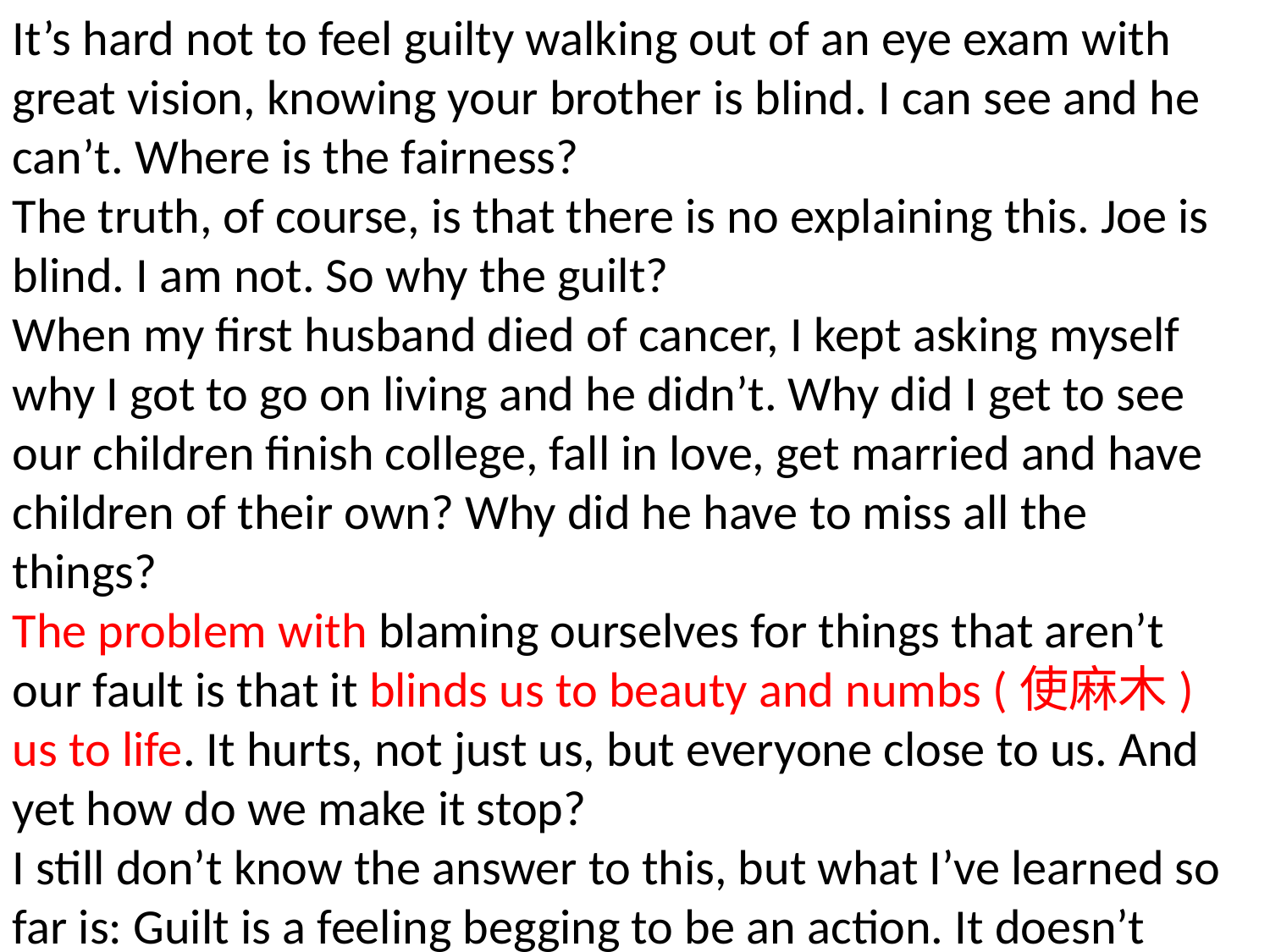

It’s hard not to feel guilty walking out of an eye exam with great vision, knowing your brother is blind. I can see and he can’t. Where is the fairness?
The truth, of course, is that there is no explaining this. Joe is blind. I am not. So why the guilt?
When my first husband died of cancer, I kept asking myself why I got to go on living and he didn’t. Why did I get to see our children finish college, fall in love, get married and have children of their own? Why did he have to miss all the things?
The problem with blaming ourselves for things that aren’t our fault is that it blinds us to beauty and numbs (使麻木) us to life. It hurts, not just us, but everyone close to us. And yet how do we make it stop?
I still don’t know the answer to this, but what I’ve learned so far is: Guilt is a feeling begging to be an action. It doesn’t want you to feel bad. It wants you to move.